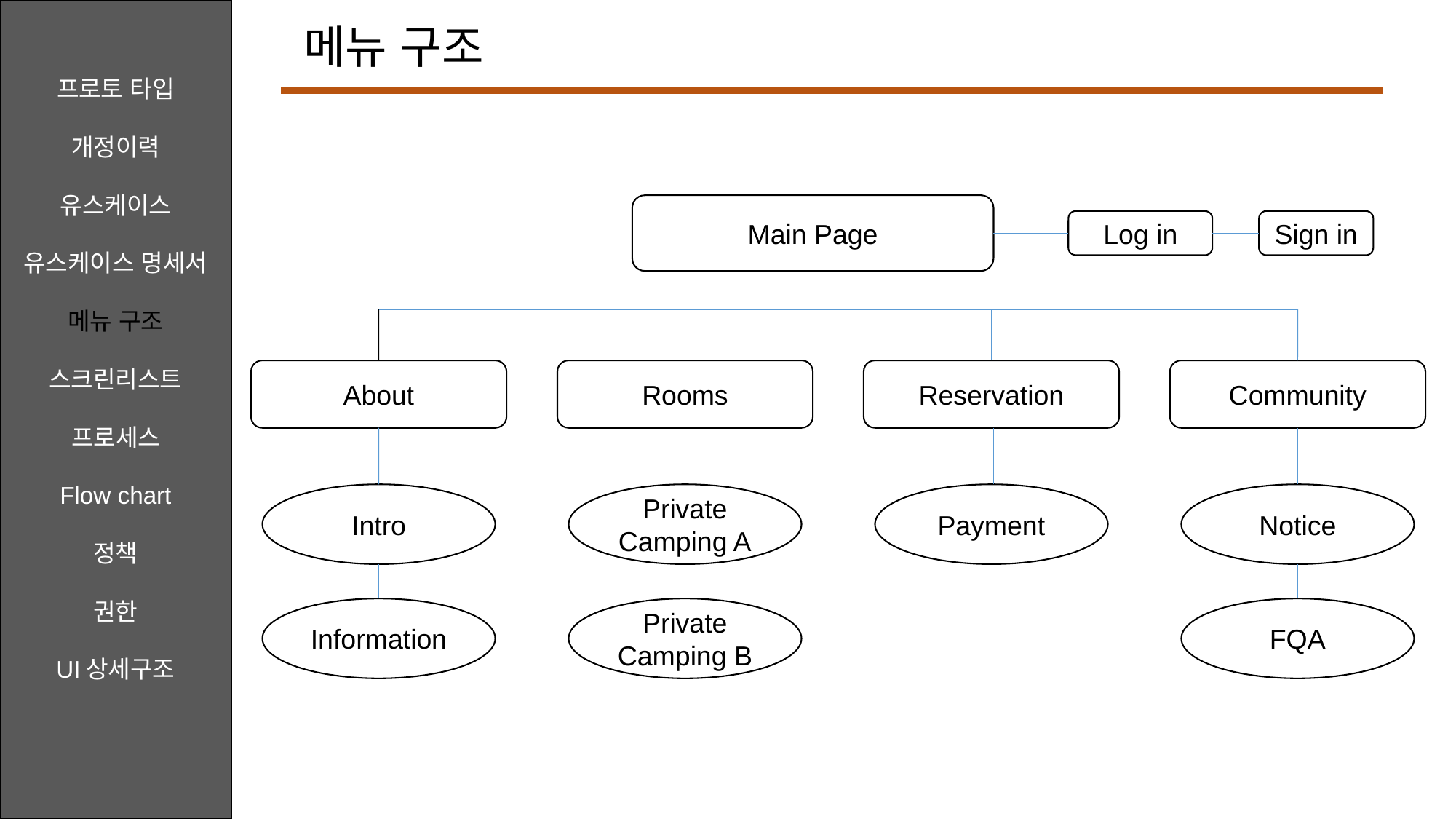

프로토 타입

개정이력

유스케이스

유스케이스 명세서

메뉴 구조

스크린리스트

프로세스

Flow chart

정책

권한

UI상세구조

메뉴 구조
Main Page
Log in
Sign in
About
Rooms
Reservation
Community
Intro
Private Camping A
Payment
Notice
Information
Private Camping B
FQA